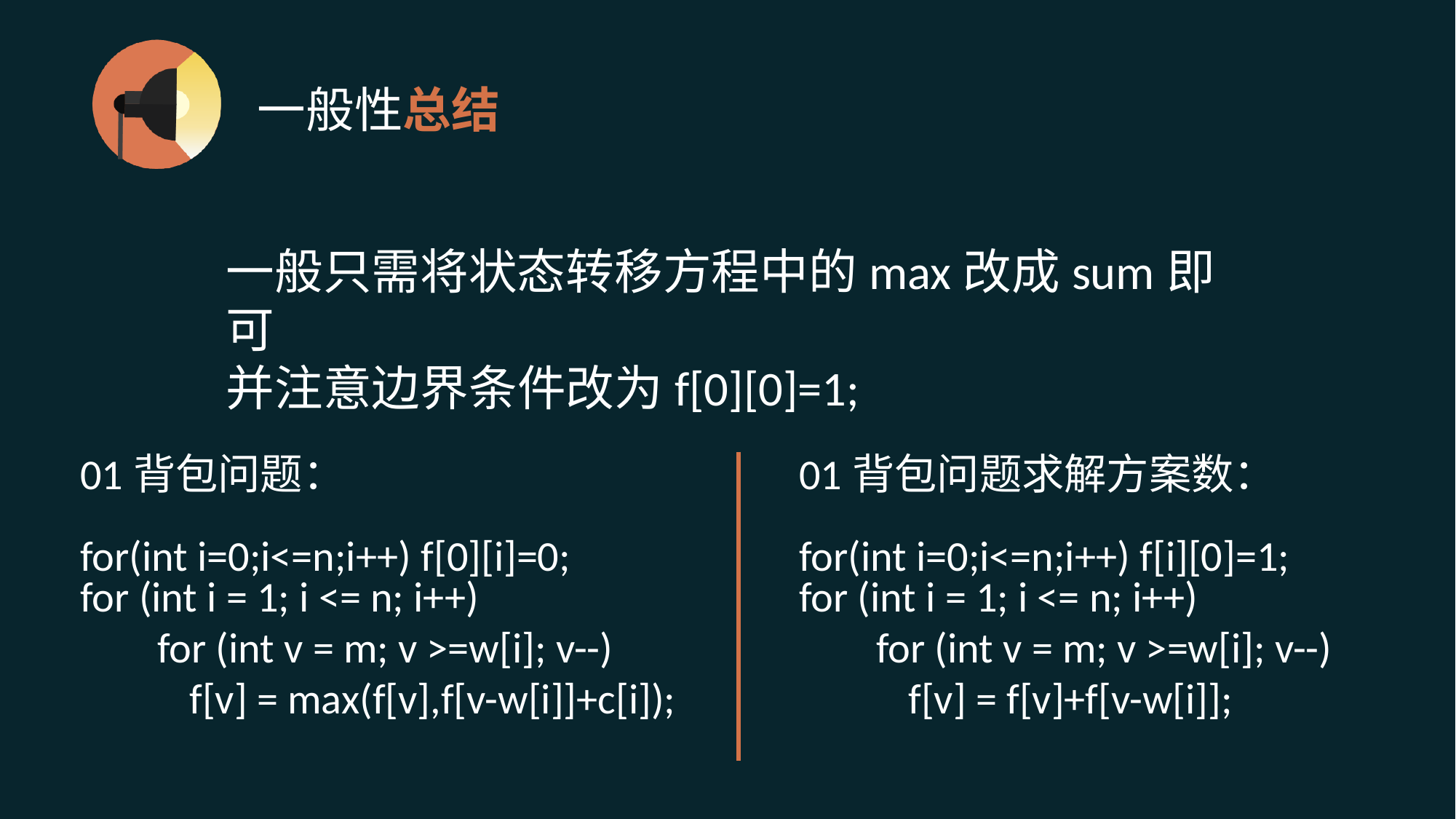

# 一般性总结
一般只需将状态转移方程中的max改成sum即可
并注意边界条件改为f[0][0]=1;
01背包问题：

for(int i=0;i<=n;i++) f[0][i]=0;
for (int i = 1; i <= n; i++)
        for (int v = m; v >=w[i]; v--)
	f[v] = max(f[v],f[v-w[i]]+c[i]);

01背包问题求解方案数：

for(int i=0;i<=n;i++) f[i][0]=1;
for (int i = 1; i <= n; i++)
        for (int v = m; v >=w[i]; v--)
	f[v] = f[v]+f[v-w[i]];